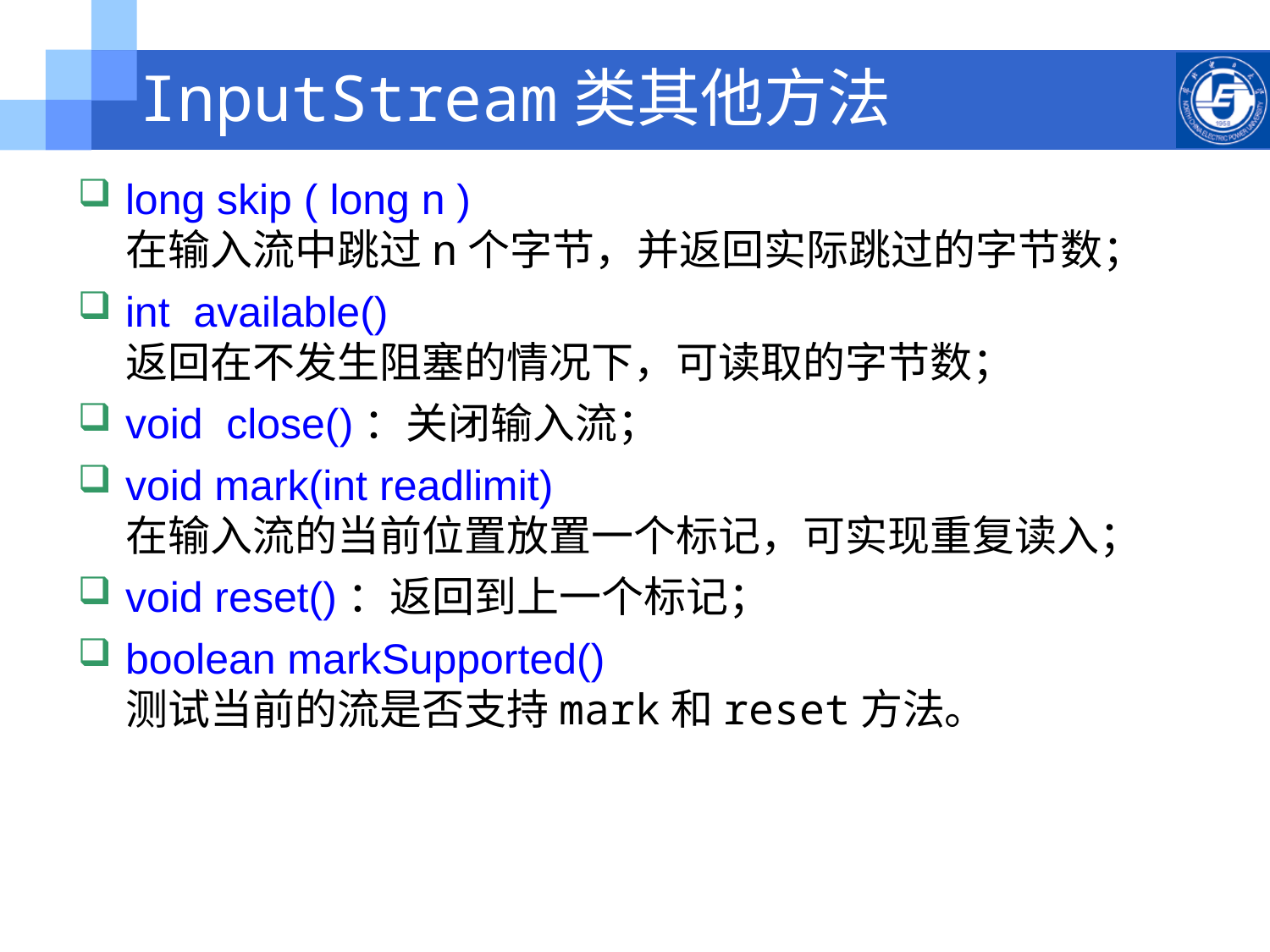

# InputStream类其他方法
long skip ( long n )
在输入流中跳过n个字节，并返回实际跳过的字节数；
int  available()
返回在不发生阻塞的情况下，可读取的字节数；
void  close()：关闭输入流；
void mark(int readlimit)
在输入流的当前位置放置一个标记，可实现重复读入；
void reset()：返回到上一个标记；
boolean markSupported()
测试当前的流是否支持mark和reset方法。